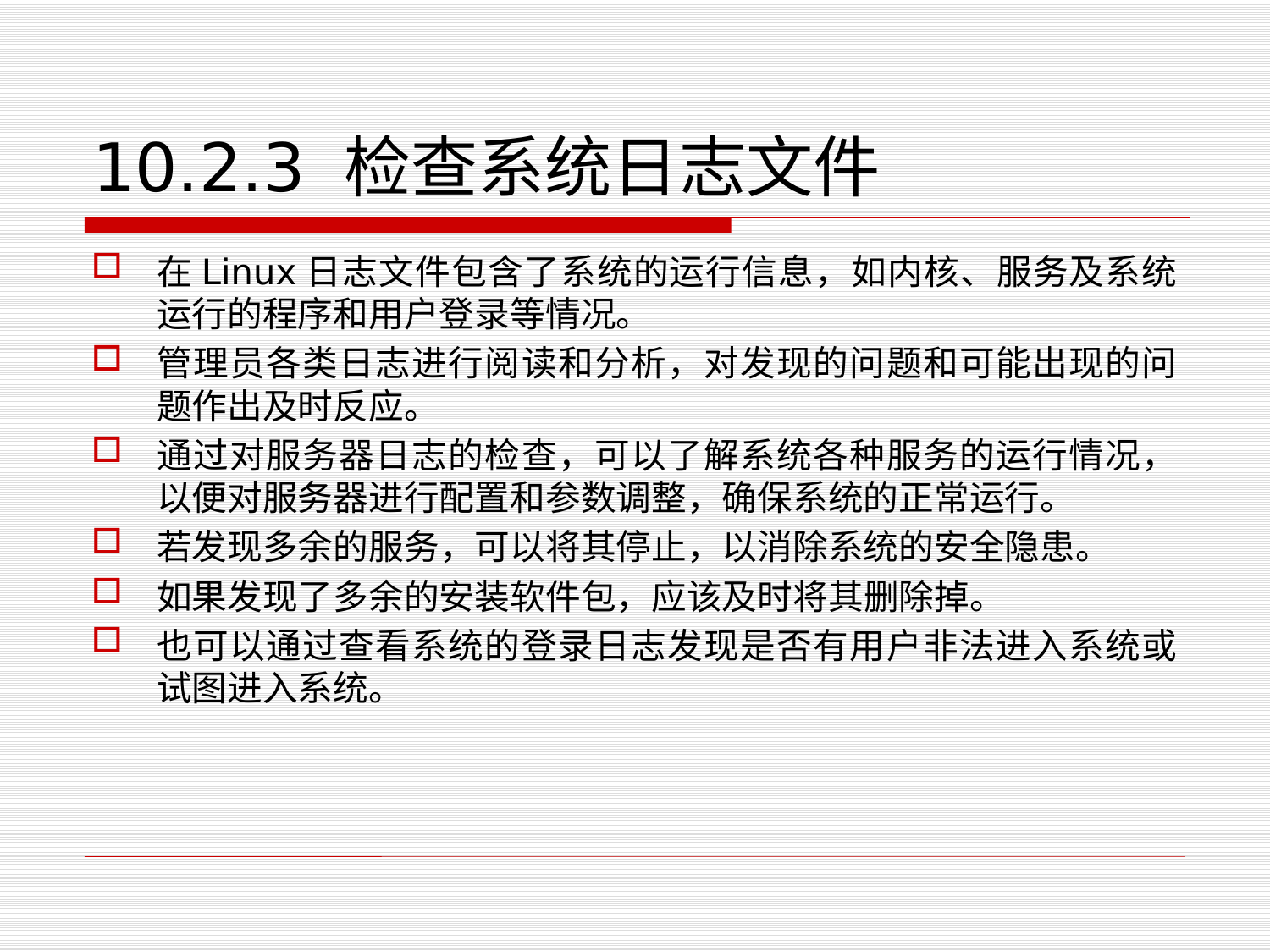

# 10.2.3 检查系统日志文件
在Linux日志文件包含了系统的运行信息，如内核、服务及系统运行的程序和用户登录等情况。
管理员各类日志进行阅读和分析，对发现的问题和可能出现的问题作出及时反应。
通过对服务器日志的检查，可以了解系统各种服务的运行情况，以便对服务器进行配置和参数调整，确保系统的正常运行。
若发现多余的服务，可以将其停止，以消除系统的安全隐患。
如果发现了多余的安装软件包，应该及时将其删除掉。
也可以通过查看系统的登录日志发现是否有用户非法进入系统或试图进入系统。